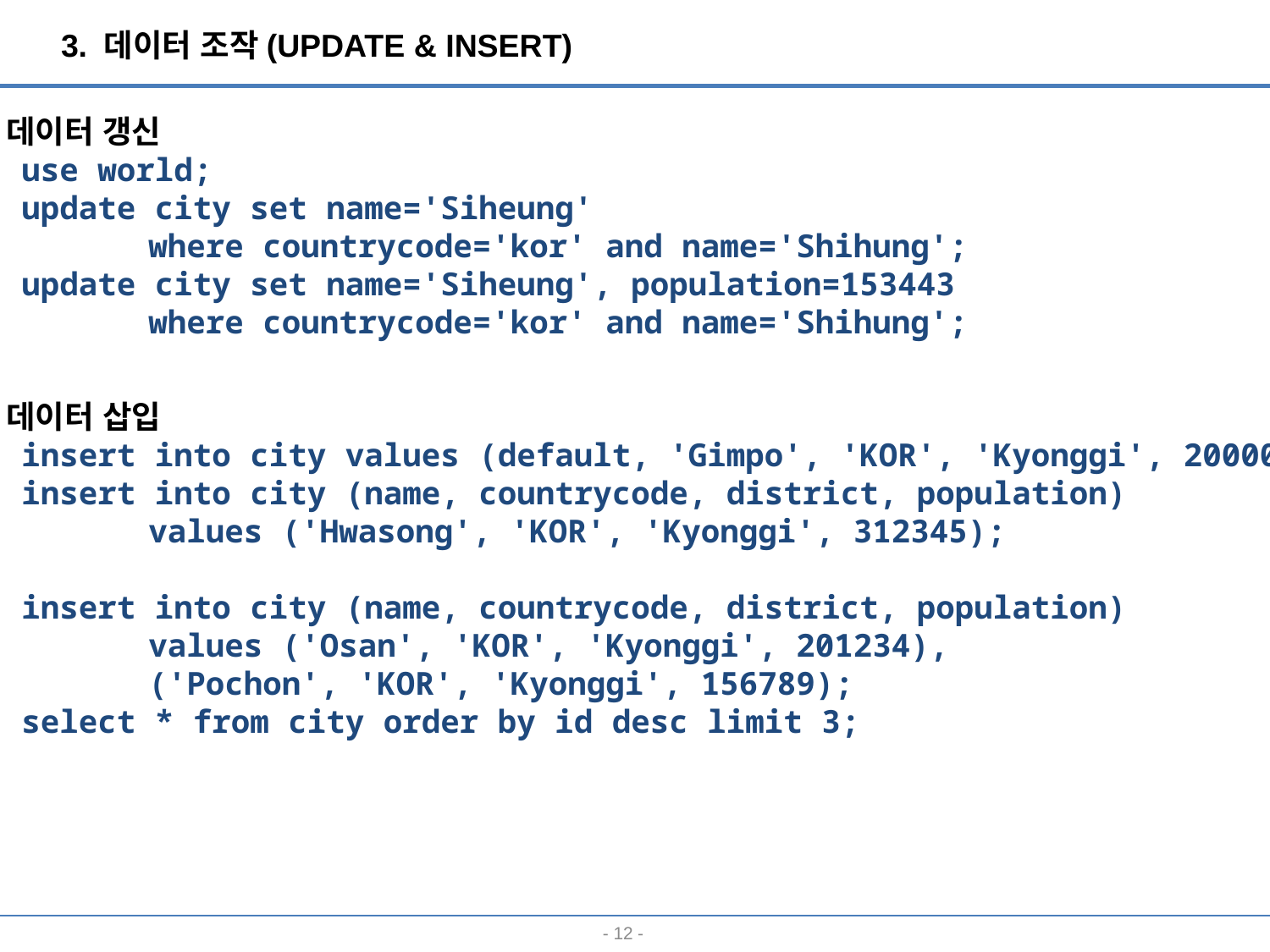

3. 데이터 조작(UPDATE & INSERT)
■ 데이터 갱신
use world;
update city set name='Siheung'
	where countrycode='kor' and name='Shihung';
update city set name='Siheung', population=153443
	where countrycode='kor' and name='Shihung';

■ 데이터 삽입
insert into city values (default, 'Gimpo', 'KOR', 'Kyonggi', 200001);
insert into city (name, countrycode, district, population)
	values ('Hwasong', 'KOR', 'Kyonggi', 312345);

insert into city (name, countrycode, district, population)
	values ('Osan', 'KOR', 'Kyonggi', 201234),
	('Pochon', 'KOR', 'Kyonggi', 156789);
select * from city order by id desc limit 3;

- 12 -